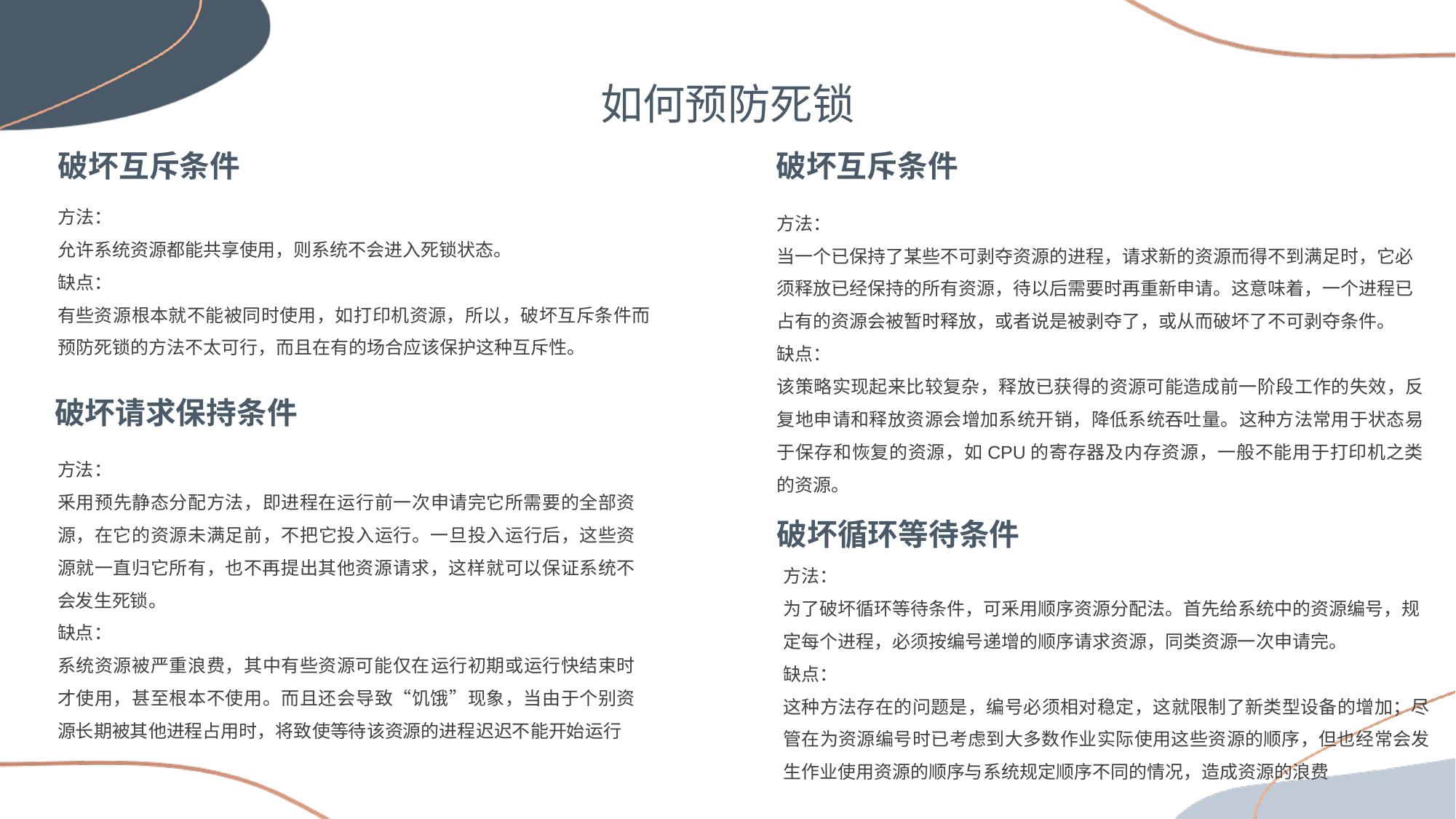

如何预防死锁
破坏互斥条件
破坏互斥条件
方法：
允许系统资源都能共享使用，则系统不会进入死锁状态。
缺点：
有些资源根本就不能被同时使用，如打印机资源，所以，破坏互斥条件而预防死锁的方法不太可行，而且在有的场合应该保护这种互斥性。
方法：
当一个已保持了某些不可剥夺资源的进程，请求新的资源而得不到满足时，它必须释放已经保持的所有资源，待以后需要时再重新申请。这意味着，一个进程已占有的资源会被暂时释放，或者说是被剥夺了，或从而破坏了不可剥夺条件。
缺点：
该策略实现起来比较复杂，释放已获得的资源可能造成前一阶段工作的失效，反复地申请和释放资源会增加系统开销，降低系统吞吐量。这种方法常用于状态易于保存和恢复的资源，如CPU的寄存器及内存资源，一般不能用于打印机之类的资源。
破坏请求保持条件

方法：
釆用预先静态分配方法，即进程在运行前一次申请完它所需要的全部资源，在它的资源未满足前，不把它投入运行。一旦投入运行后，这些资源就一直归它所有，也不再提出其他资源请求，这样就可以保证系统不会发生死锁。
缺点：
系统资源被严重浪费，其中有些资源可能仅在运行初期或运行快结束时才使用，甚至根本不使用。而且还会导致“饥饿”现象，当由于个别资源长期被其他进程占用时，将致使等待该资源的进程迟迟不能开始运行
破坏循环等待条件
方法：
为了破坏循环等待条件，可釆用顺序资源分配法。首先给系统中的资源编号，规定每个进程，必须按编号递增的顺序请求资源，同类资源一次申请完。
缺点：
这种方法存在的问题是，编号必须相对稳定，这就限制了新类型设备的增加；尽管在为资源编号时已考虑到大多数作业实际使用这些资源的顺序，但也经常会发生作业使用资源的顺序与系统规定顺序不同的情况，造成资源的浪费